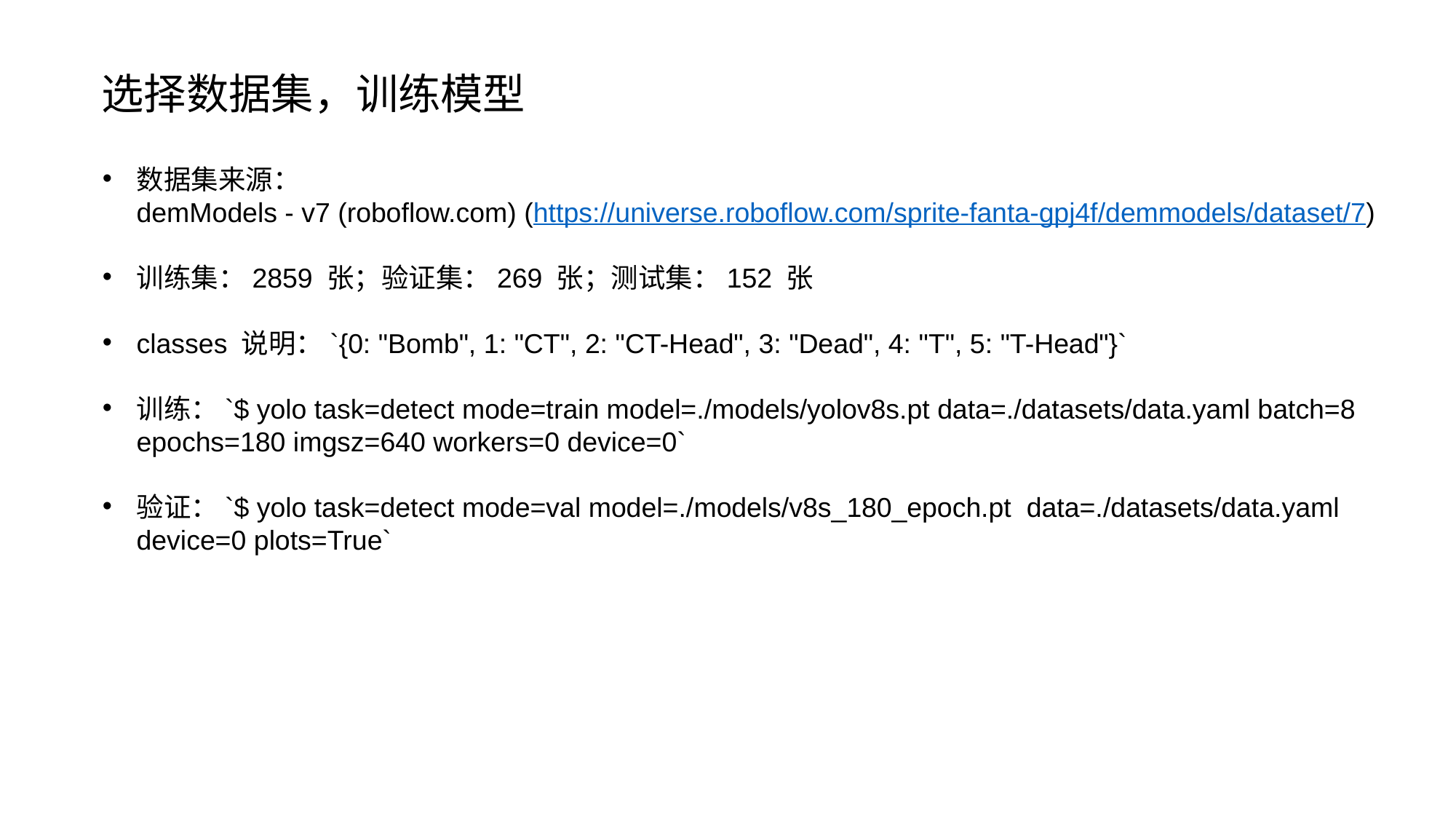

选择数据集，训练模型
数据集来源：
demModels - v7 (roboflow.com) (https://universe.roboflow.com/sprite-fanta-gpj4f/demmodels/dataset/7)

训练集：2859 张；验证集：269 张；测试集：152 张

classes 说明：`{0: "Bomb", 1: "CT", 2: "CT-Head", 3: "Dead", 4: "T", 5: "T-Head"}`

训练：`$ yolo task=detect mode=train model=./models/yolov8s.pt data=./datasets/data.yaml batch=8 epochs=180 imgsz=640 workers=0 device=0`

验证：`$ yolo task=detect mode=val model=./models/v8s_180_epoch.pt  data=./datasets/data.yaml device=0 plots=True`